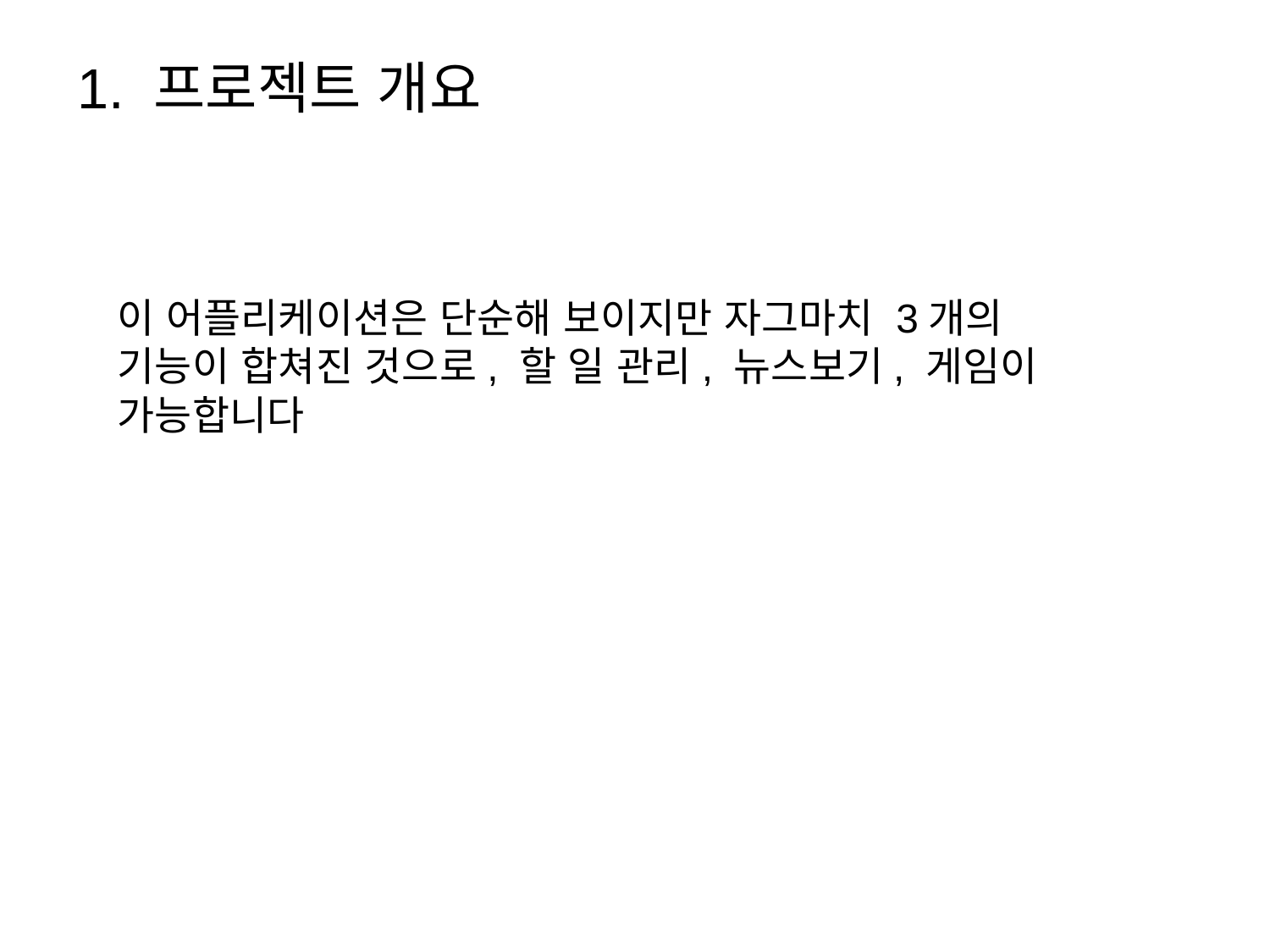

1. 프로젝트 개요

이 어플리케이션은 단순해 보이지만 자그마치 3개의 기능이 합쳐진 것으로, 할 일 관리, 뉴스보기, 게임이 가능합니다